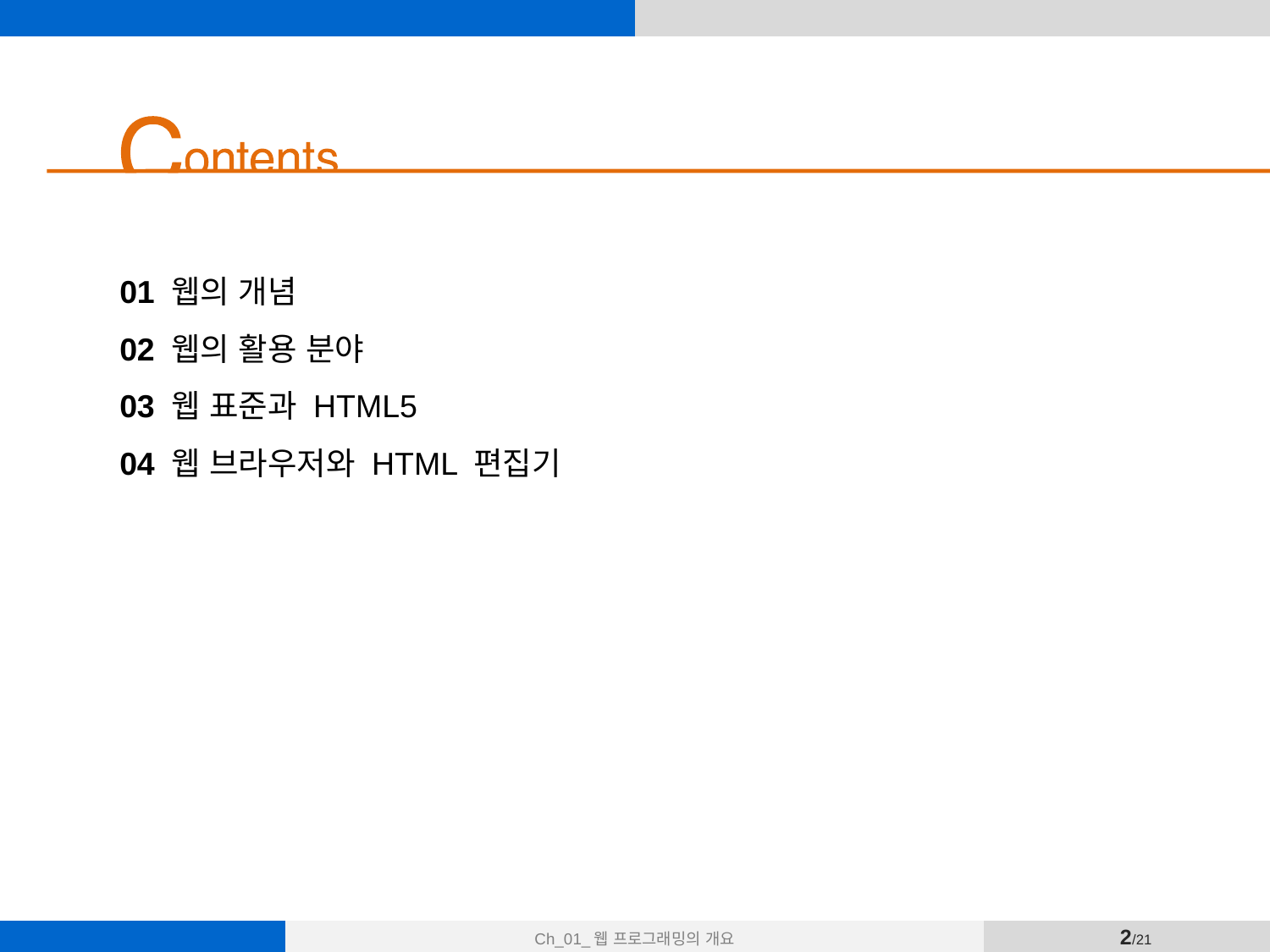

01 웹의 개념
02 웹의 활용 분야
03 웹 표준과 HTML5
04 웹 브라우저와 HTML 편집기